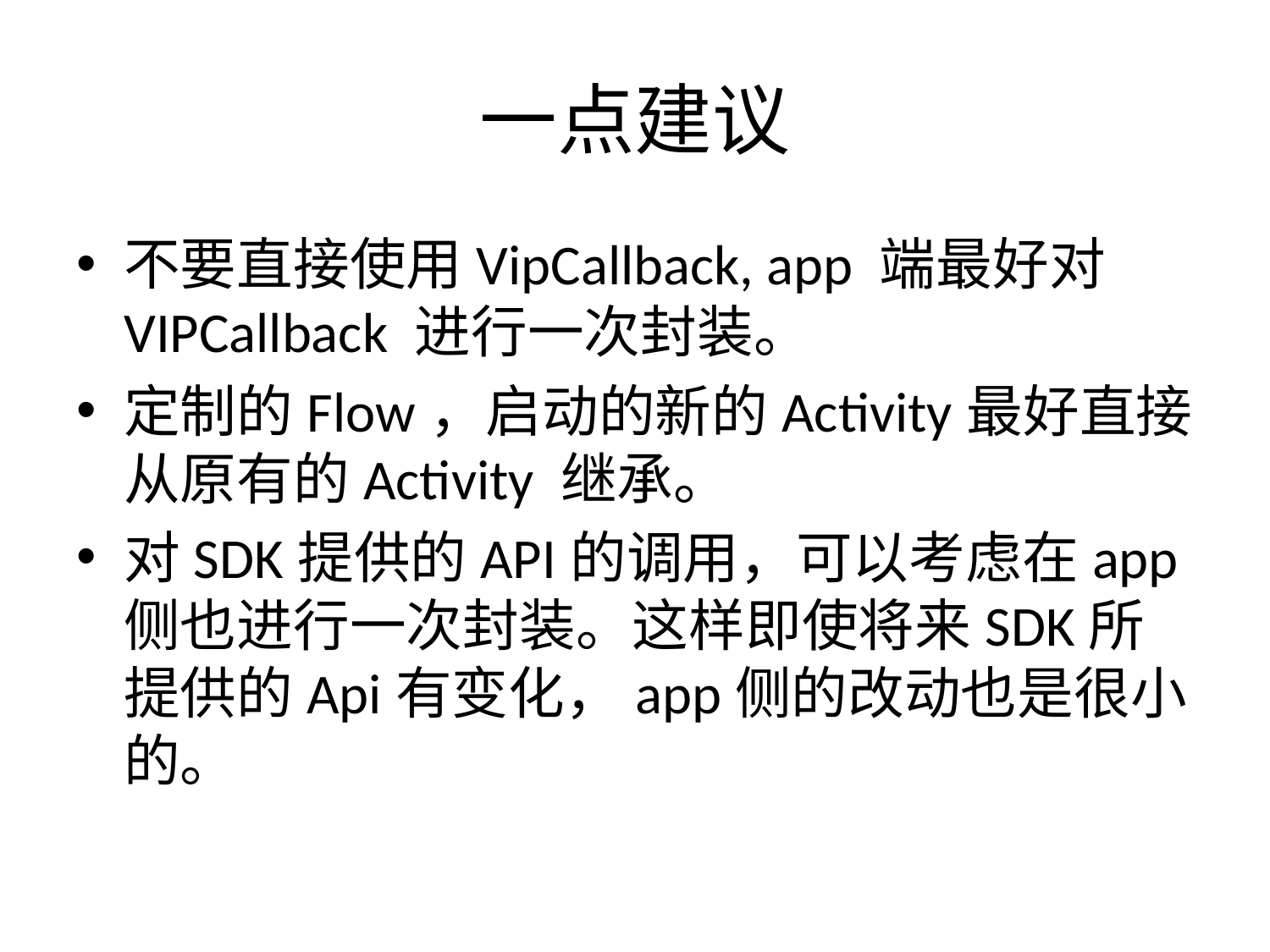

# 一点建议
不要直接使用VipCallback, app 端最好对VIPCallback 进行一次封装。
定制的Flow，启动的新的Activity最好直接从原有的Activity 继承。
对SDK提供的API的调用，可以考虑在app侧也进行一次封装。这样即使将来SDK所提供的Api有变化，app侧的改动也是很小的。